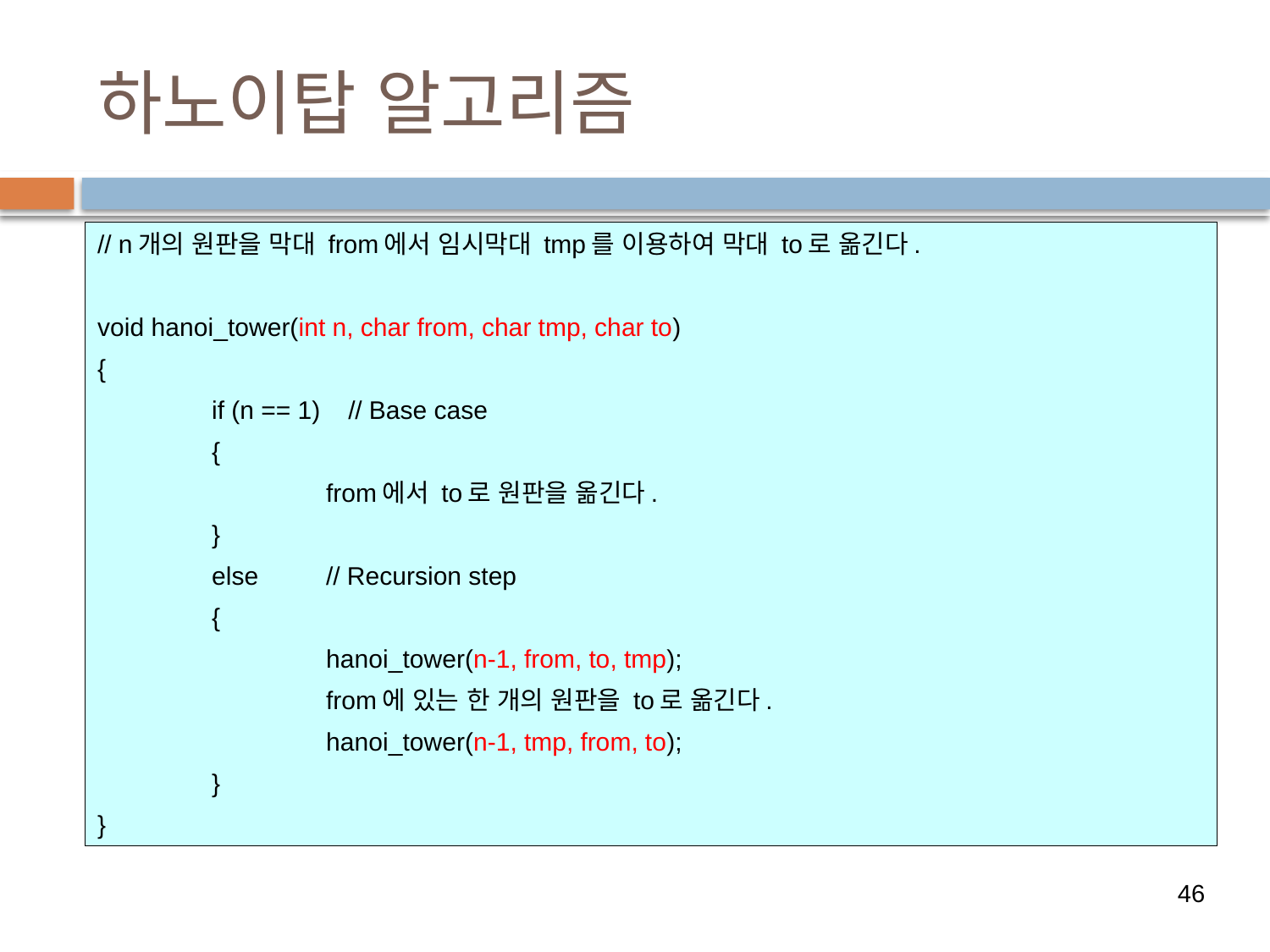

# 하노이탑 알고리즘
// n개의 원판을 막대 from에서 임시막대 tmp를 이용하여 막대 to로 옮긴다.

void hanoi_tower(int n, char from, char tmp, char to)
{
	if (n == 1)    // Base case
	{
		from에서 to로 원판을 옮긴다.
	}
	else      	// Recursion step
	{
		hanoi_tower(n-1, from, to, tmp);
		from에 있는 한 개의 원판을 to로 옮긴다.
		hanoi_tower(n-1, tmp, from, to);
	}
}

46